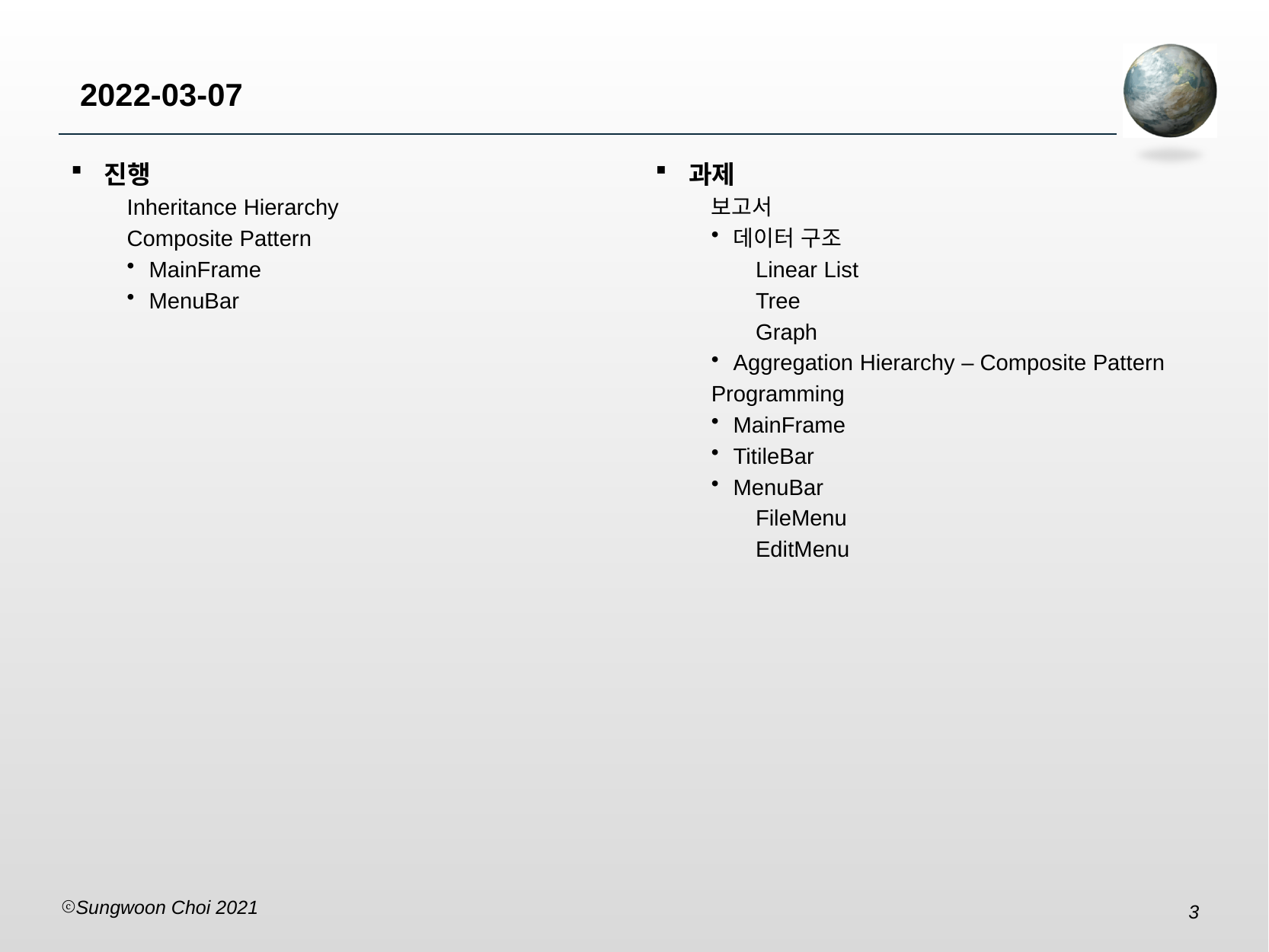

# 2022-03-07
진행
Inheritance Hierarchy
Composite Pattern
MainFrame
MenuBar
과제
보고서
데이터 구조
Linear List
Tree
Graph
Aggregation Hierarchy – Composite Pattern
Programming
MainFrame
TitileBar
MenuBar
FileMenu
EditMenu
Sungwoon Choi 2021
3